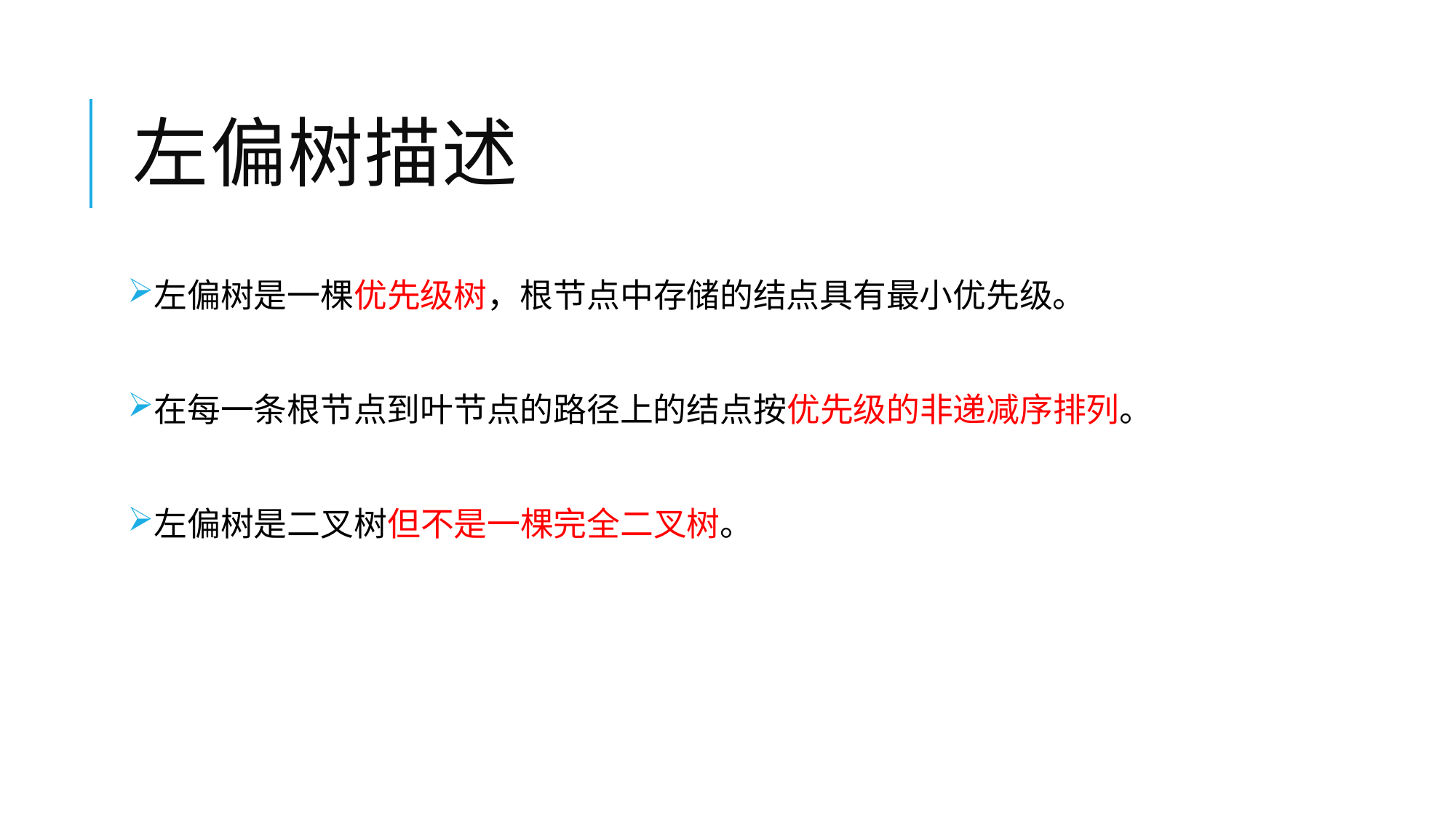

# 左偏树描述
左偏树是一棵优先级树，根节点中存储的结点具有最小优先级。

在每一条根节点到叶节点的路径上的结点按优先级的非递减序排列。

左偏树是二叉树但不是一棵完全二叉树。